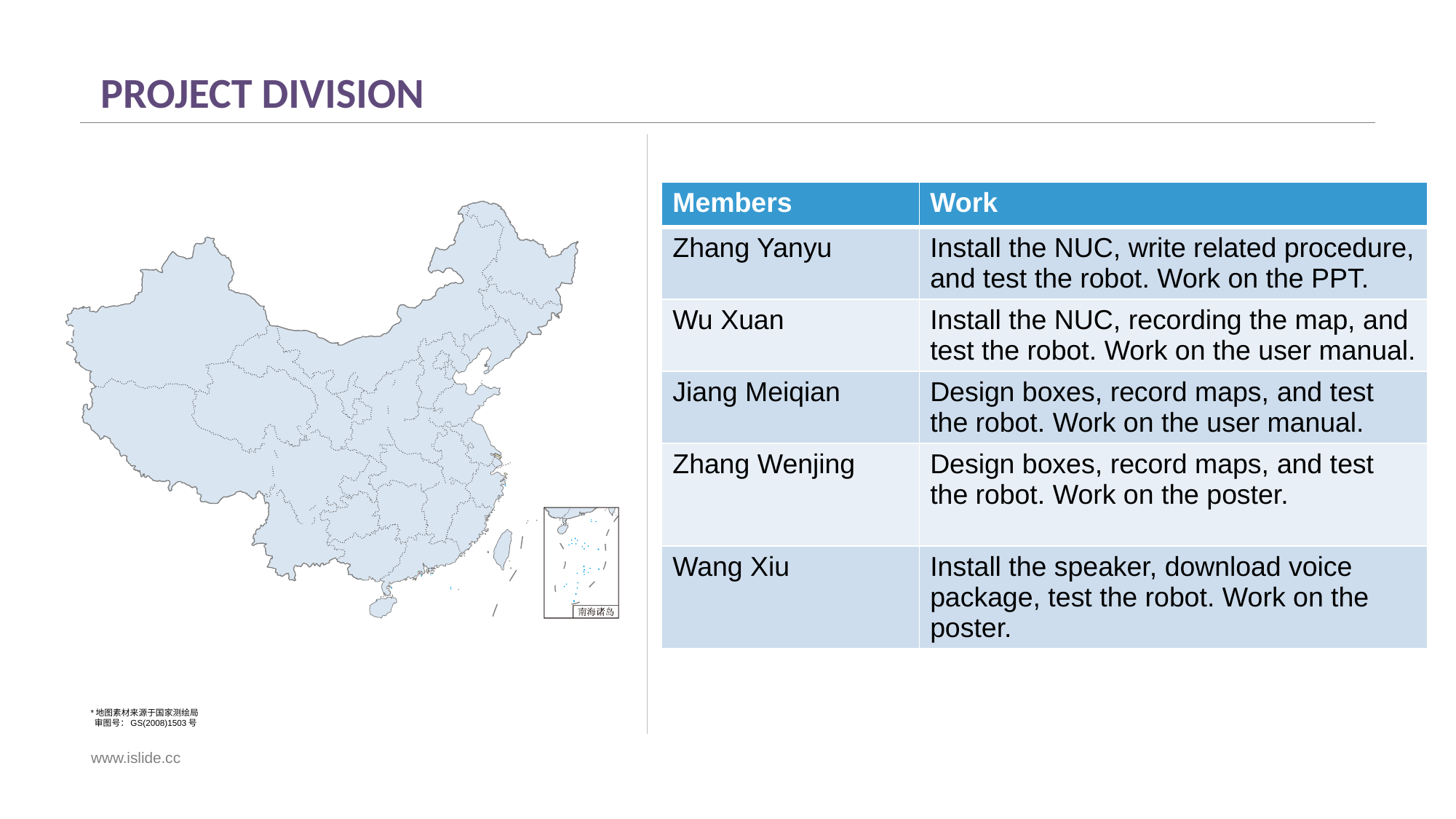

# PROJECT DIVISION

*地图素材来源于国家测绘局
 审图号：GS(2008)1503号
| Members | Work |
| --- | --- |
| Zhang Yanyu | Install the NUC, write related procedure, and test the robot. Work on the PPT. |
| Wu Xuan | Install the NUC, recording the map, and test the robot. Work on the user manual. |
| Jiang Meiqian | Design boxes, record maps, and test the robot. Work on the user manual. |
| Zhang Wenjing | Design boxes, record maps, and test the robot. Work on the poster. |
| Wang Xiu | Install the speaker, download voice package, test the robot. Work on the poster. |
www.islide.cc
20